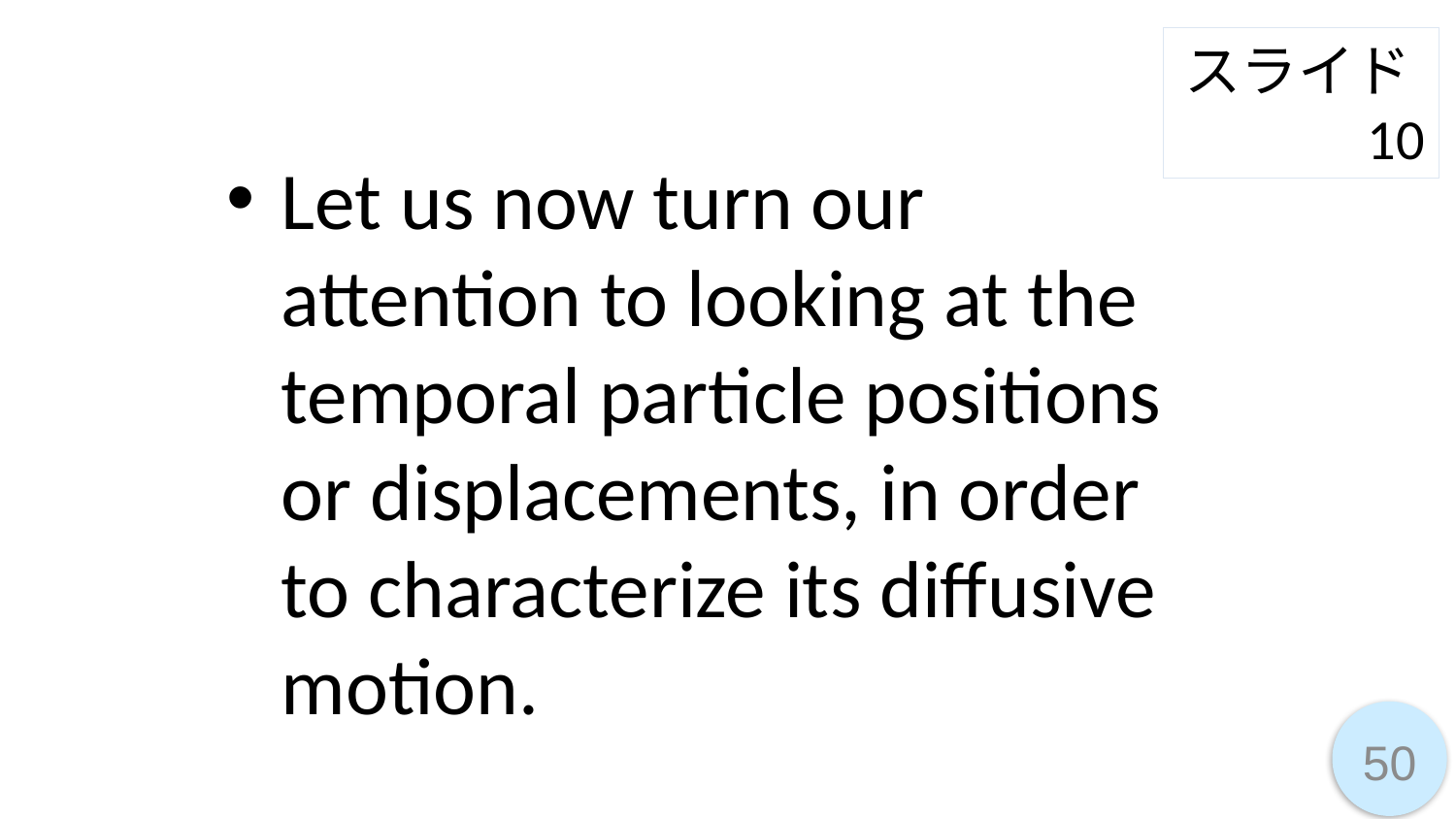

スライド10
Let us now turn our attention to looking at the temporal particle positions or displacements, in order to characterize its diffusive motion.
50